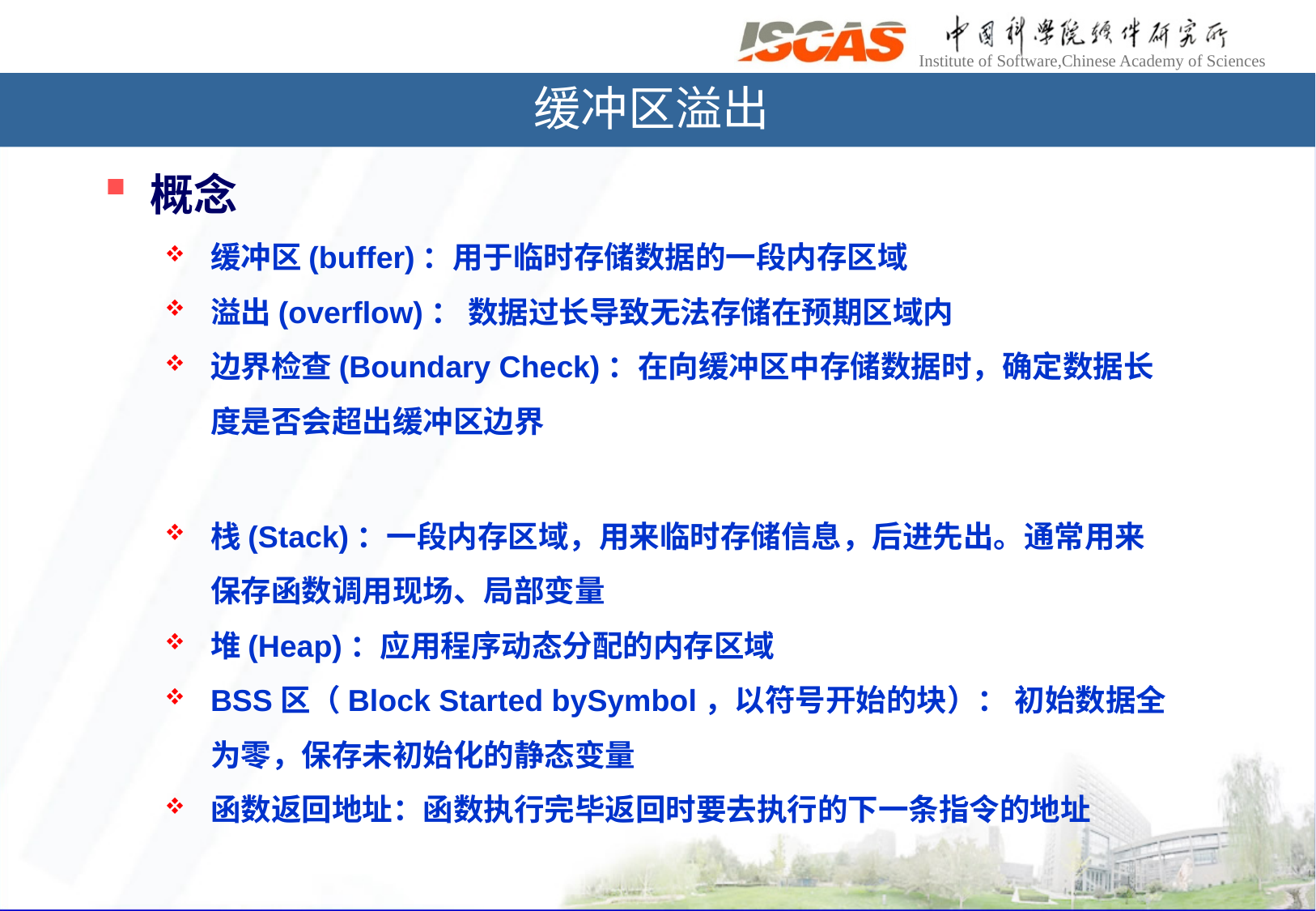

缓冲区溢出
概念
缓冲区(buffer)：用于临时存储数据的一段内存区域
溢出(overflow)： 数据过长导致无法存储在预期区域内
边界检查(Boundary Check)：在向缓冲区中存储数据时，确定数据长度是否会超出缓冲区边界

栈(Stack)：一段内存区域，用来临时存储信息，后进先出。通常用来保存函数调用现场、局部变量
堆(Heap)：应用程序动态分配的内存区域
BSS区（Block Started bySymbol，以符号开始的块）： 初始数据全为零，保存未初始化的静态变量
函数返回地址：函数执行完毕返回时要去执行的下一条指令的地址